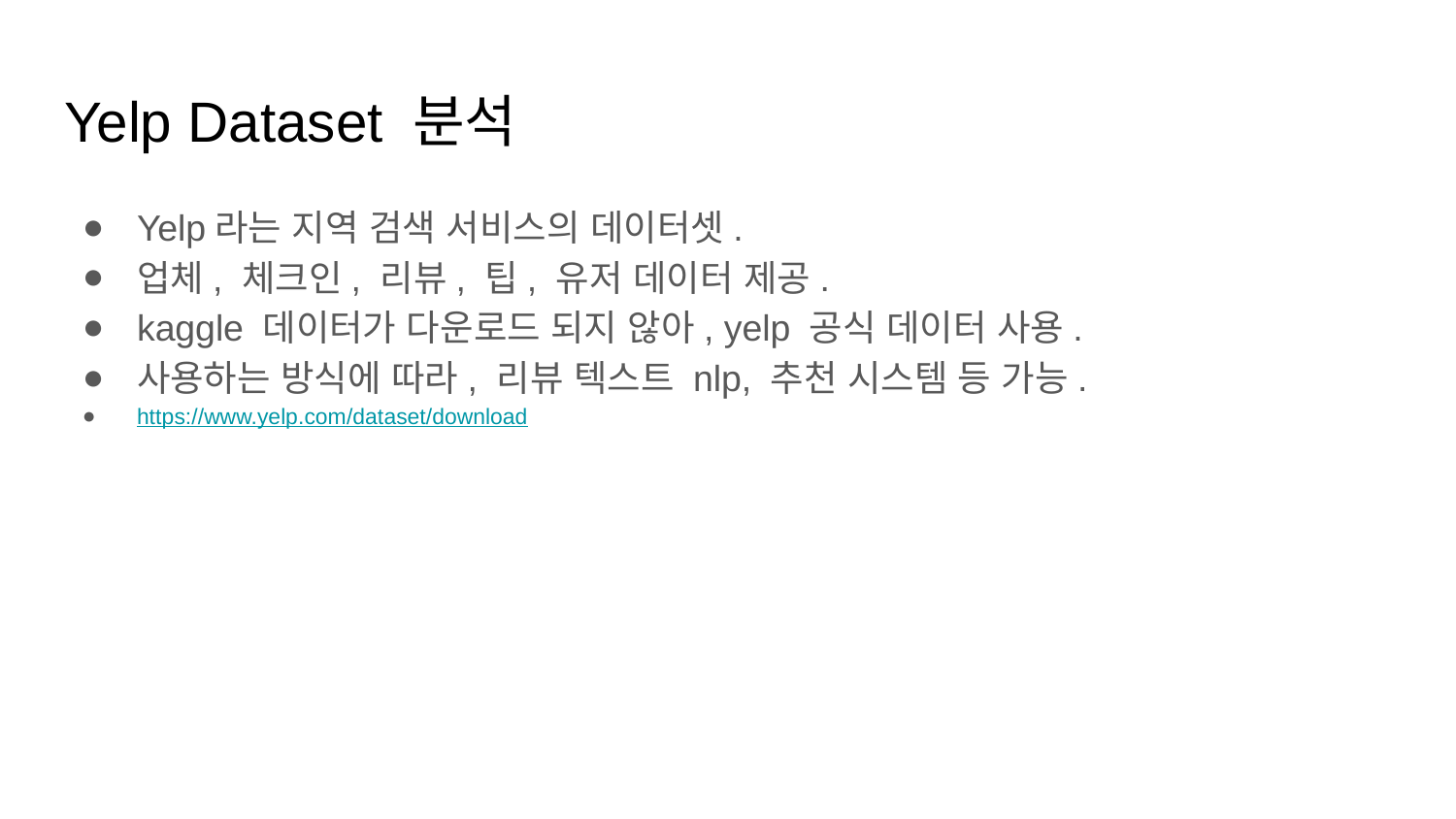

# Yelp Dataset 분석
Yelp라는 지역 검색 서비스의 데이터셋.
업체, 체크인, 리뷰, 팁, 유저 데이터 제공.
kaggle 데이터가 다운로드 되지 않아, yelp 공식 데이터 사용.
사용하는 방식에 따라, 리뷰 텍스트 nlp, 추천 시스템 등 가능.
https://www.yelp.com/dataset/download